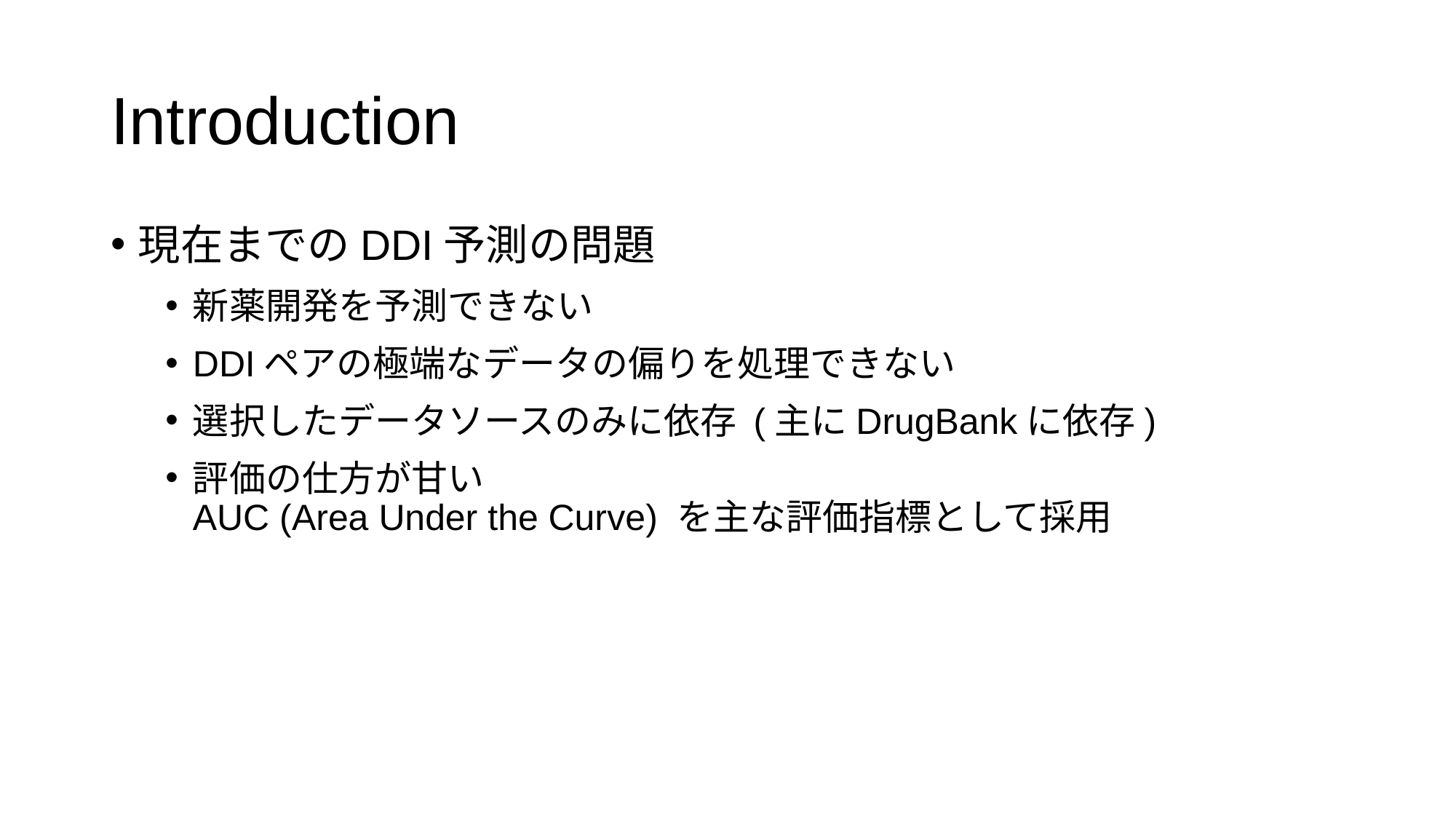

# Introduction
現在までのDDI予測の問題
新薬開発を予測できない
DDIペアの極端なデータの偏りを処理できない
選択したデータソースのみに依存 (主にDrugBankに依存)
評価の仕方が甘い
AUC (Area Under the Curve) を主な評価指標として採用